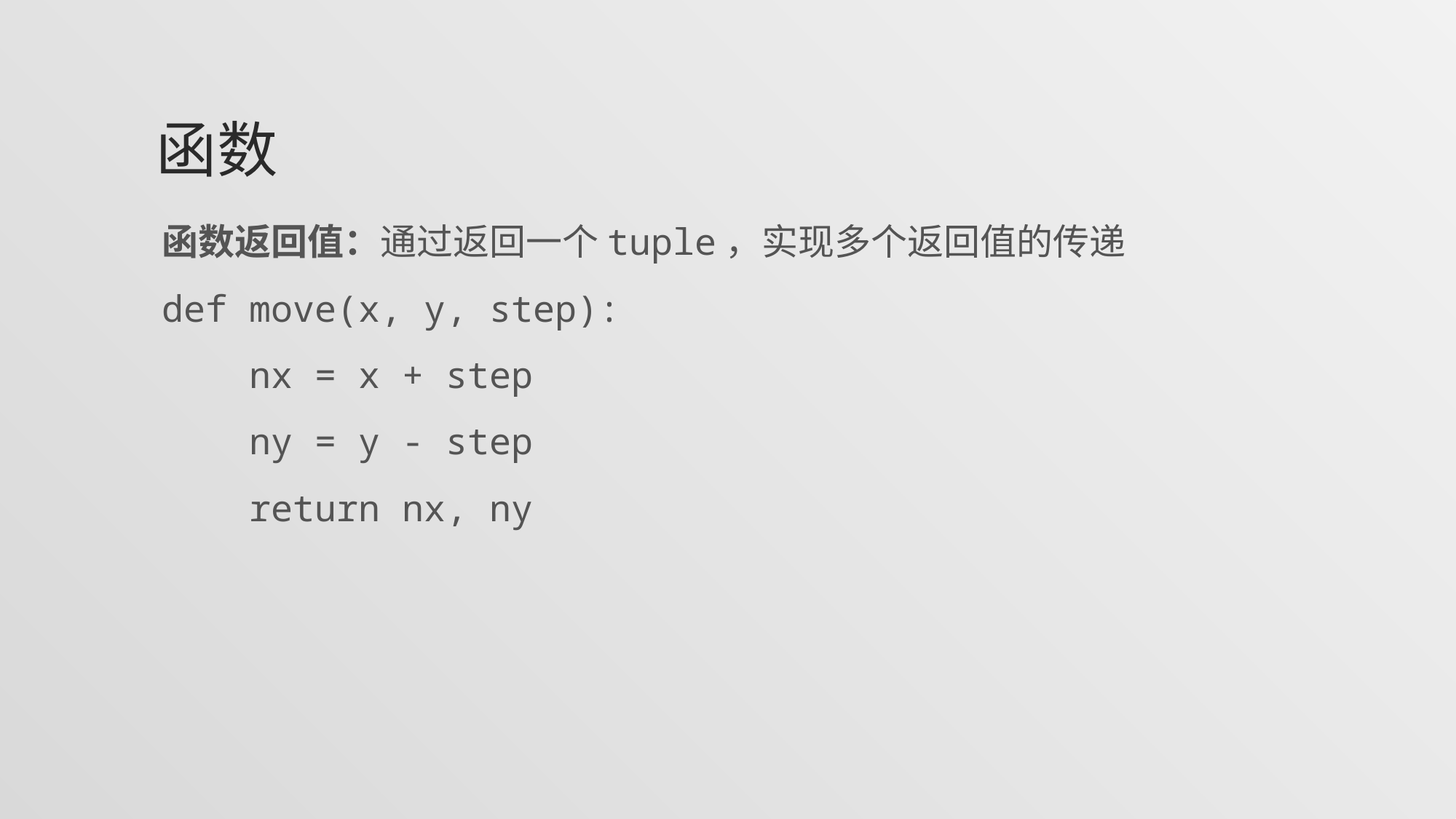

# 函数
函数返回值：通过返回一个tuple，实现多个返回值的传递
def move(x, y, step):
    nx = x + step
    ny = y - step
    return nx, ny